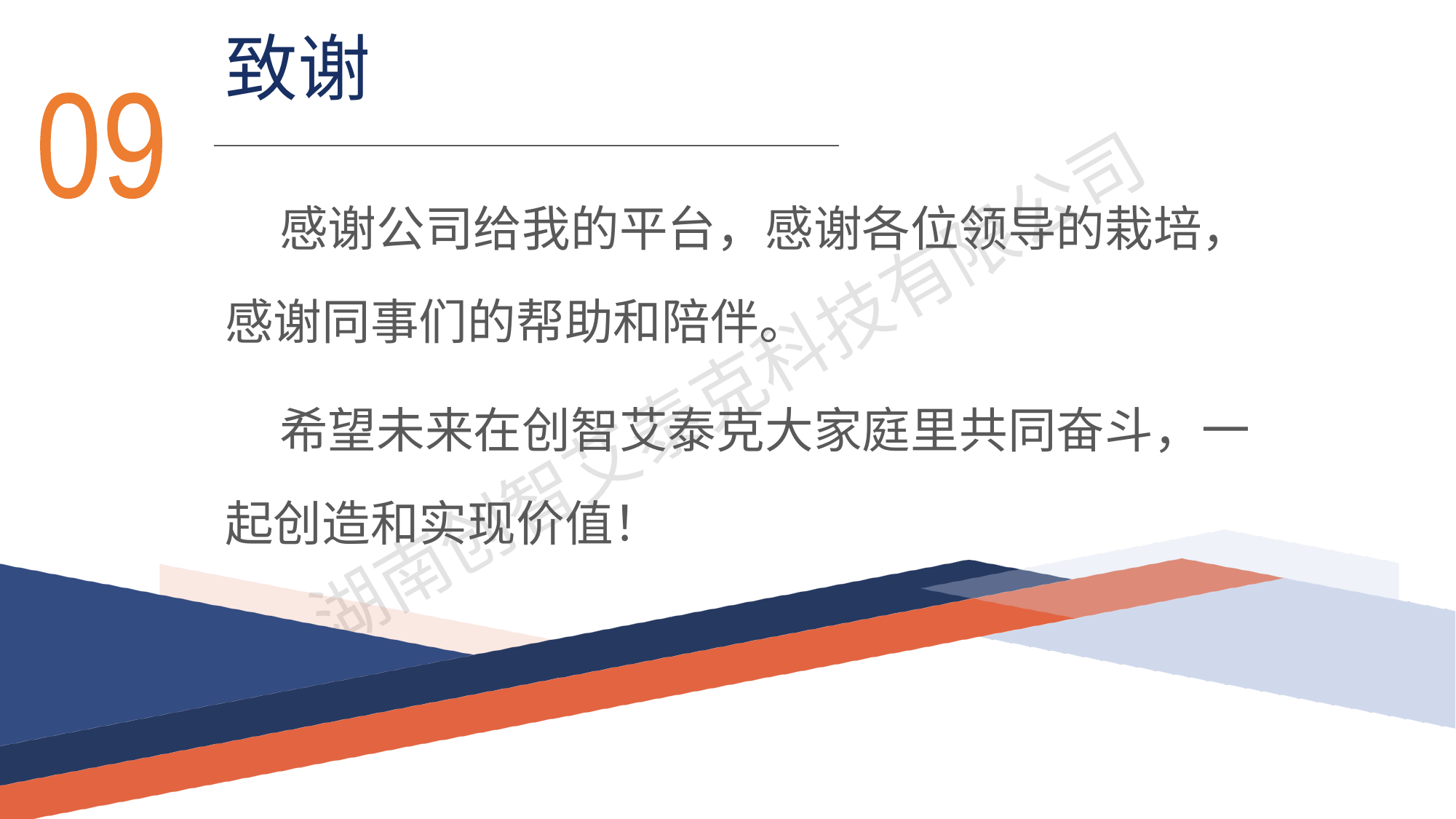

致谢
09
感谢公司给我的平台，感谢各位领导的栽培，感谢同事们的帮助和陪伴。
希望未来在创智艾泰克大家庭里共同奋斗，一起创造和实现价值！